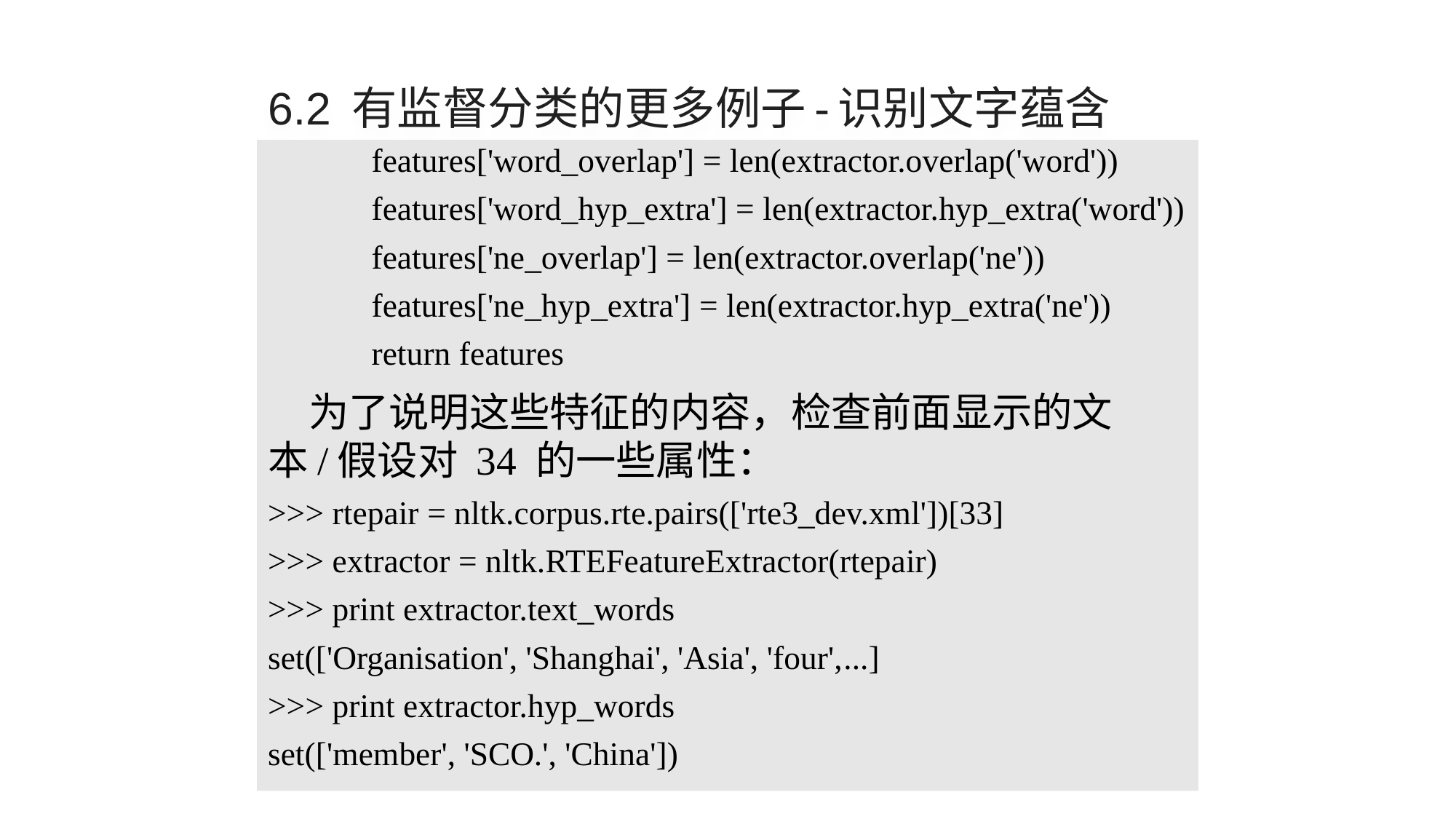

# 6.2 有监督分类的更多例子-识别文字蕴含
	features['word_overlap'] = len(extractor.overlap('word'))
	features['word_hyp_extra'] = len(extractor.hyp_extra('word'))
	features['ne_overlap'] = len(extractor.overlap('ne'))
	features['ne_hyp_extra'] = len(extractor.hyp_extra('ne'))
	return features
为了说明这些特征的内容，检查前面显示的文本/假设对 34 的一些属性：
>>> rtepair = nltk.corpus.rte.pairs(['rte3_dev.xml'])[33]
>>> extractor = nltk.RTEFeatureExtractor(rtepair)
>>> print extractor.text_words
set(['Organisation', 'Shanghai', 'Asia', 'four',...]
>>> print extractor.hyp_words
set(['member', 'SCO.', 'China'])